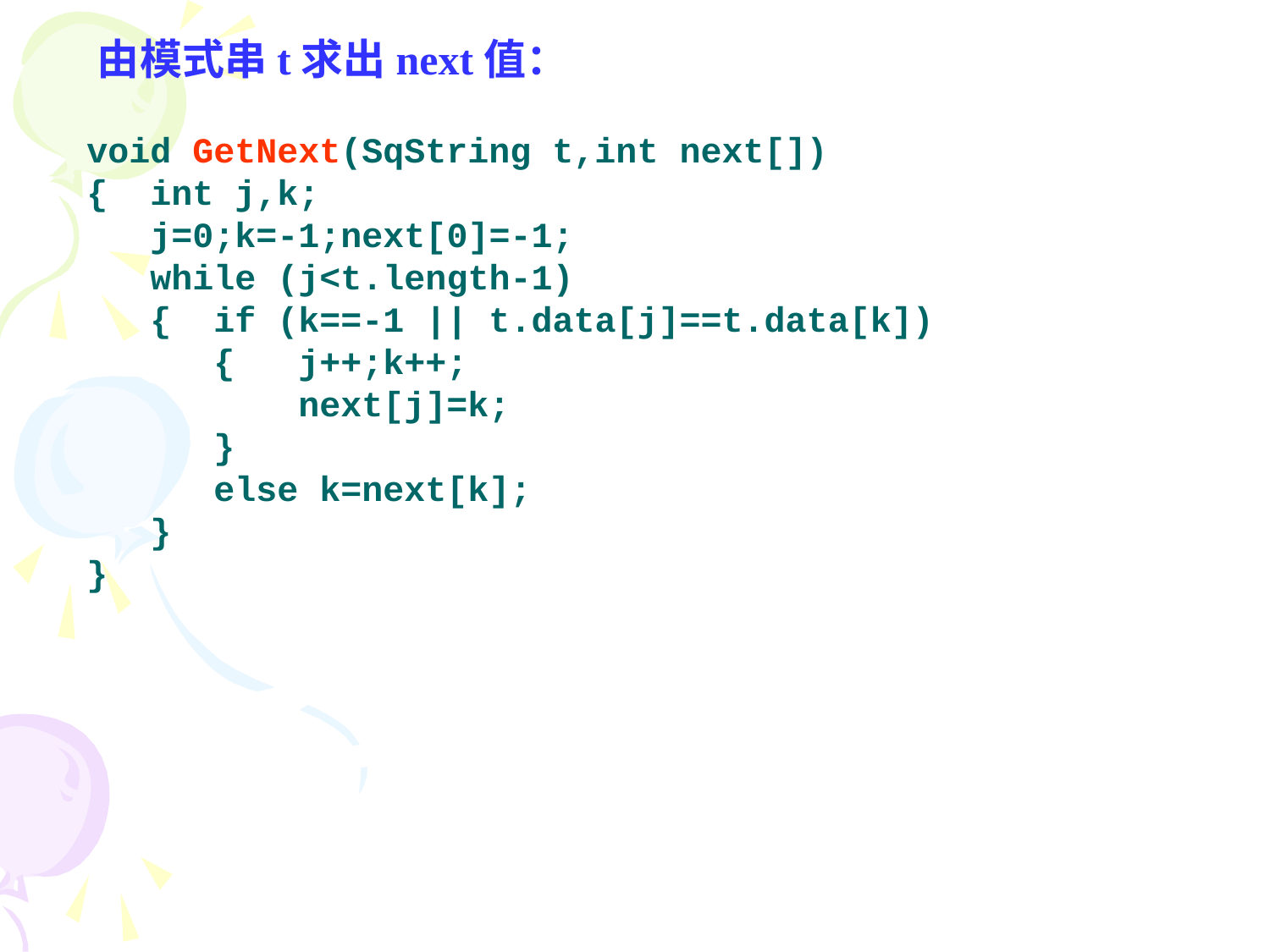

由模式串t求出next值：
void GetNext(SqString t,int next[])
{  int j,k;
   j=0;k=-1;next[0]=-1;
   while (j<t.length-1)
   {	if (k==-1 || t.data[j]==t.data[k])
	{   j++;k++;
	    next[j]=k;
	}
	else k=next[k];
   }
}